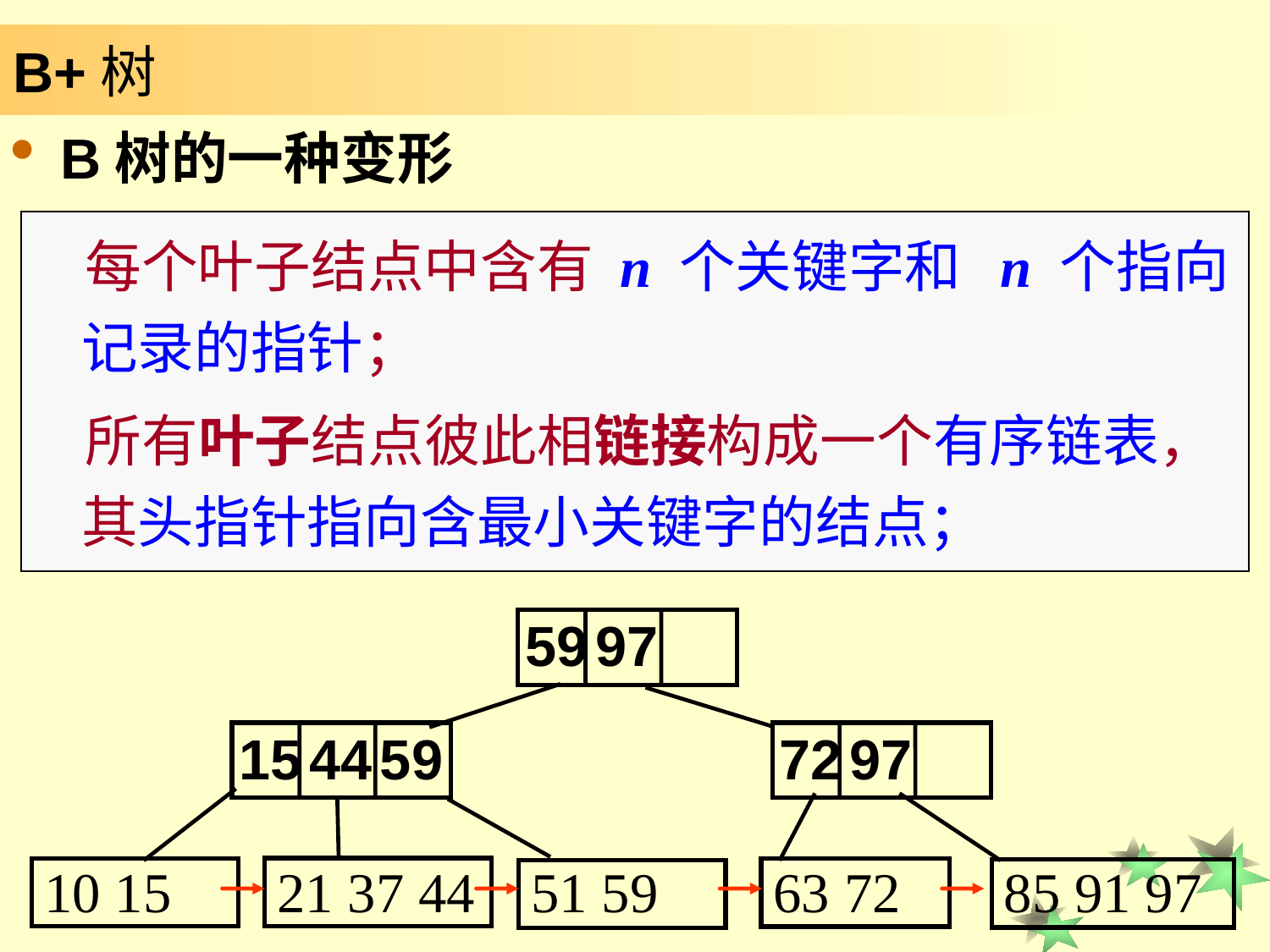

# B+树
B树的一种变形
   每个叶子结点中含有 n 个关键字和  n 个指向记录的指针；
   所有叶子结点彼此相链接构成一个有序链表，其头指针指向含最小关键字的结点；
59 97

15 44 59

72 97

10 15

21 37 44

51 59

63 72

85 91 97